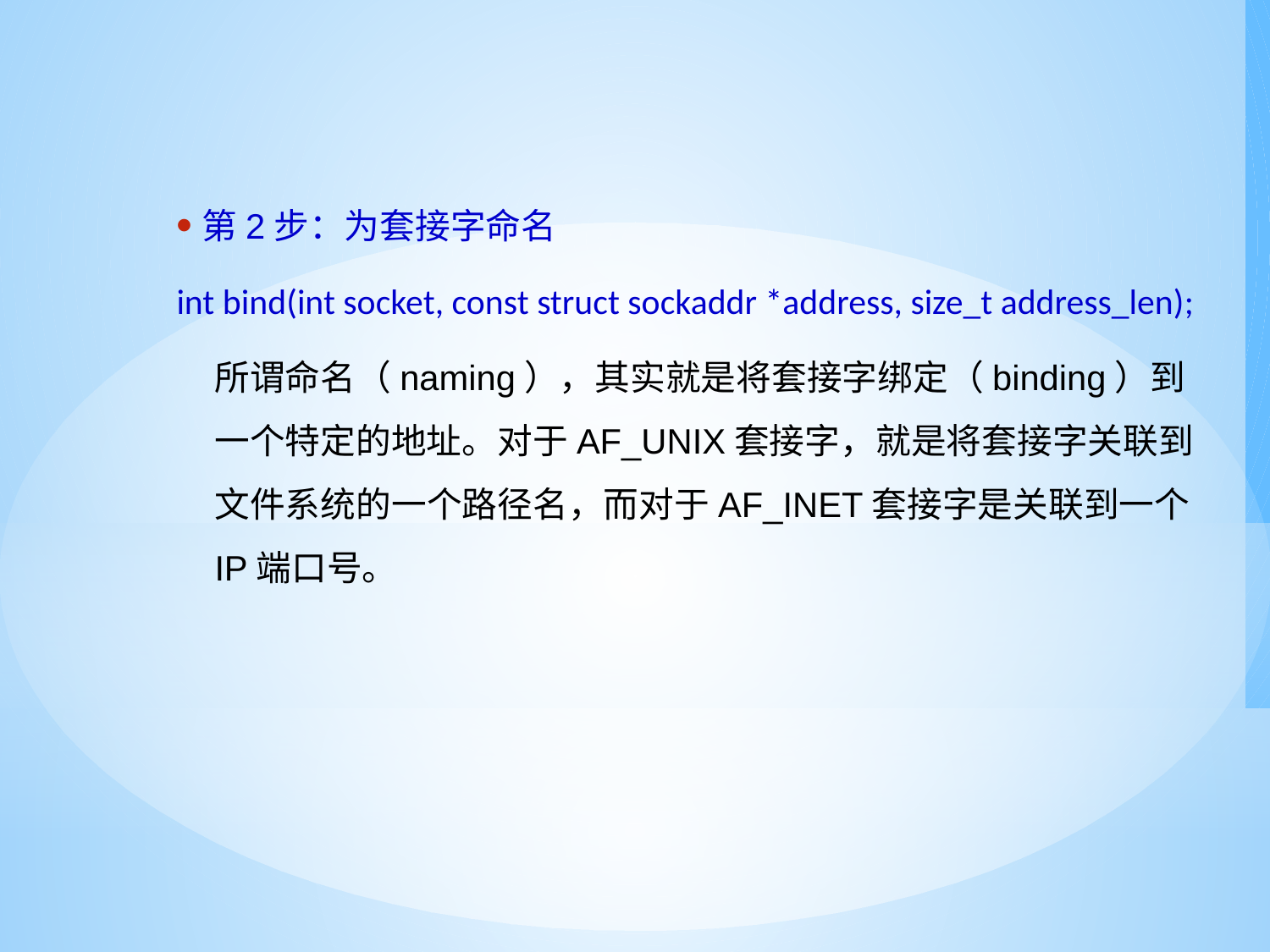

#
第2步：为套接字命名
int bind(int socket, const struct sockaddr *address, size_t address_len);
所谓命名（naming），其实就是将套接字绑定（binding）到一个特定的地址。对于AF_UNIX套接字，就是将套接字关联到文件系统的一个路径名，而对于AF_INET套接字是关联到一个IP端口号。